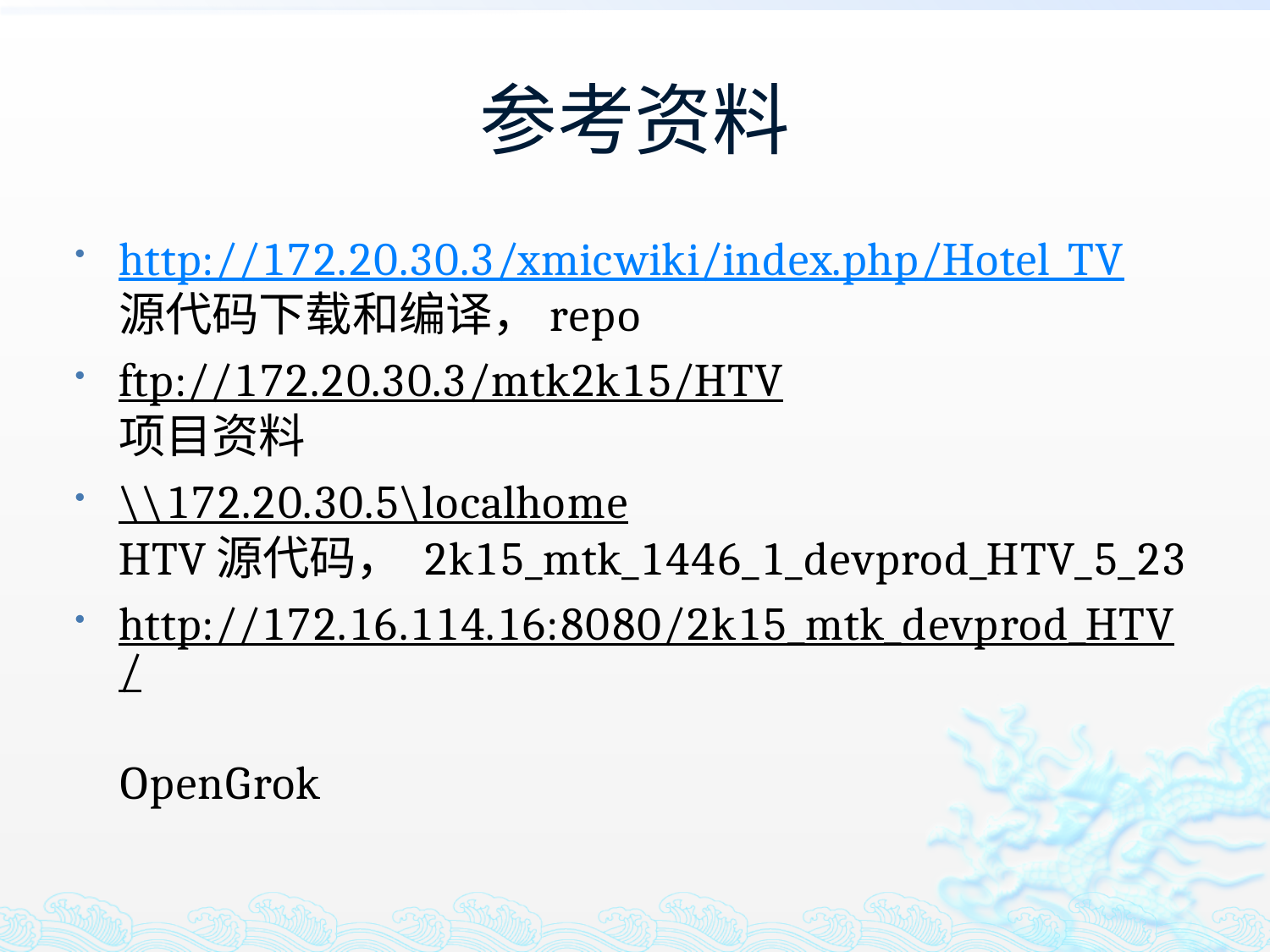

# 参考资料
http://172.20.30.3/xmicwiki/index.php/Hotel_TV
源代码下载和编译，repo
ftp://172.20.30.3/mtk2k15/HTV
项目资料
\\172.20.30.5\localhome
HTV源代码， 2k15_mtk_1446_1_devprod_HTV_5_23
http://172.16.114.16:8080/2k15_mtk_devprod_HTV/
OpenGrok